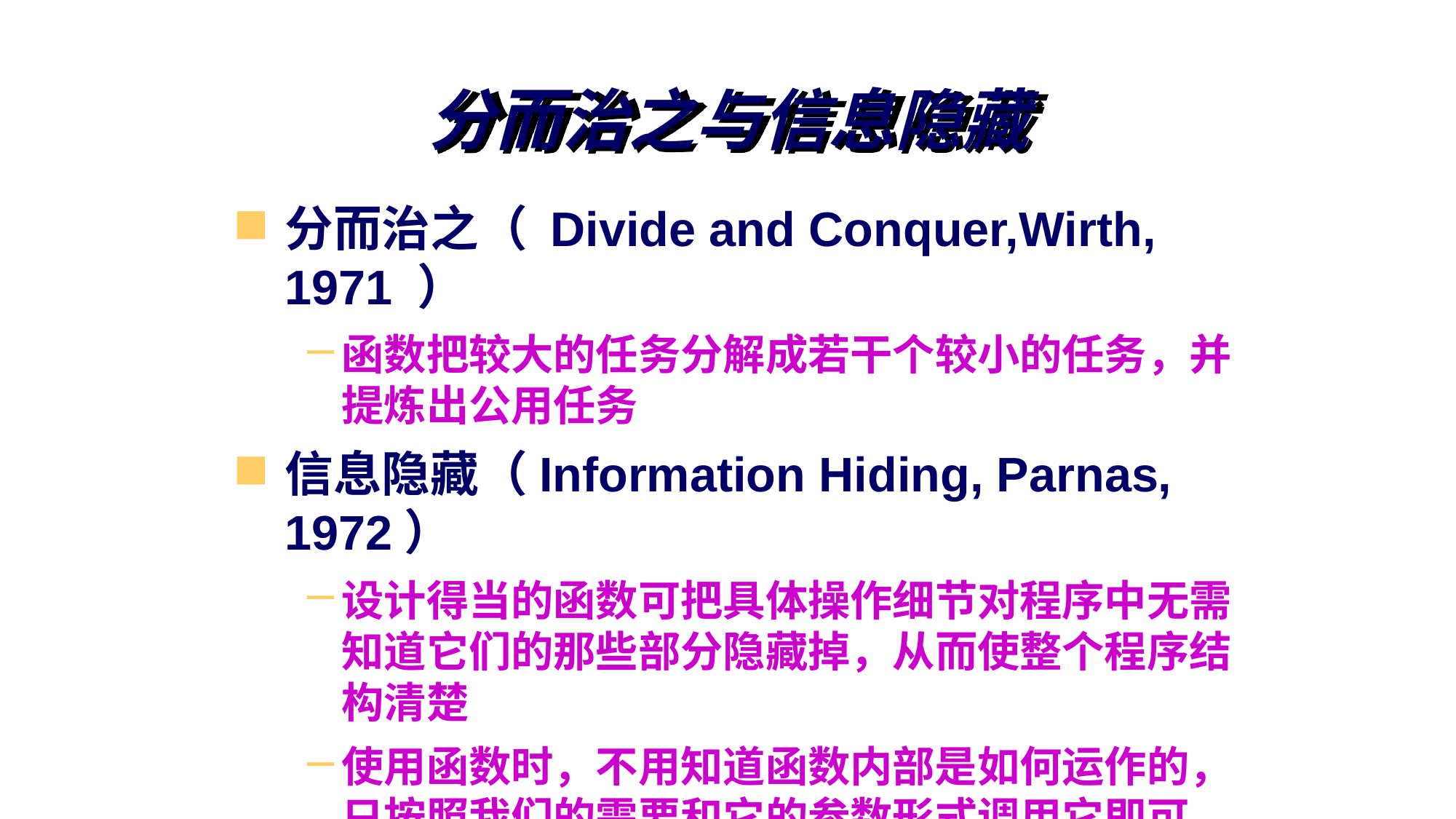

# 分而治之与信息隐藏
分而治之（ Divide and Conquer,Wirth, 1971 ）
函数把较大的任务分解成若干个较小的任务，并提炼出公用任务
信息隐藏（Information Hiding, Parnas, 1972）
设计得当的函数可把具体操作细节对程序中无需知道它们的那些部分隐藏掉，从而使整个程序结构清楚
使用函数时，不用知道函数内部是如何运作的，只按照我们的需要和它的参数形式调用它即可